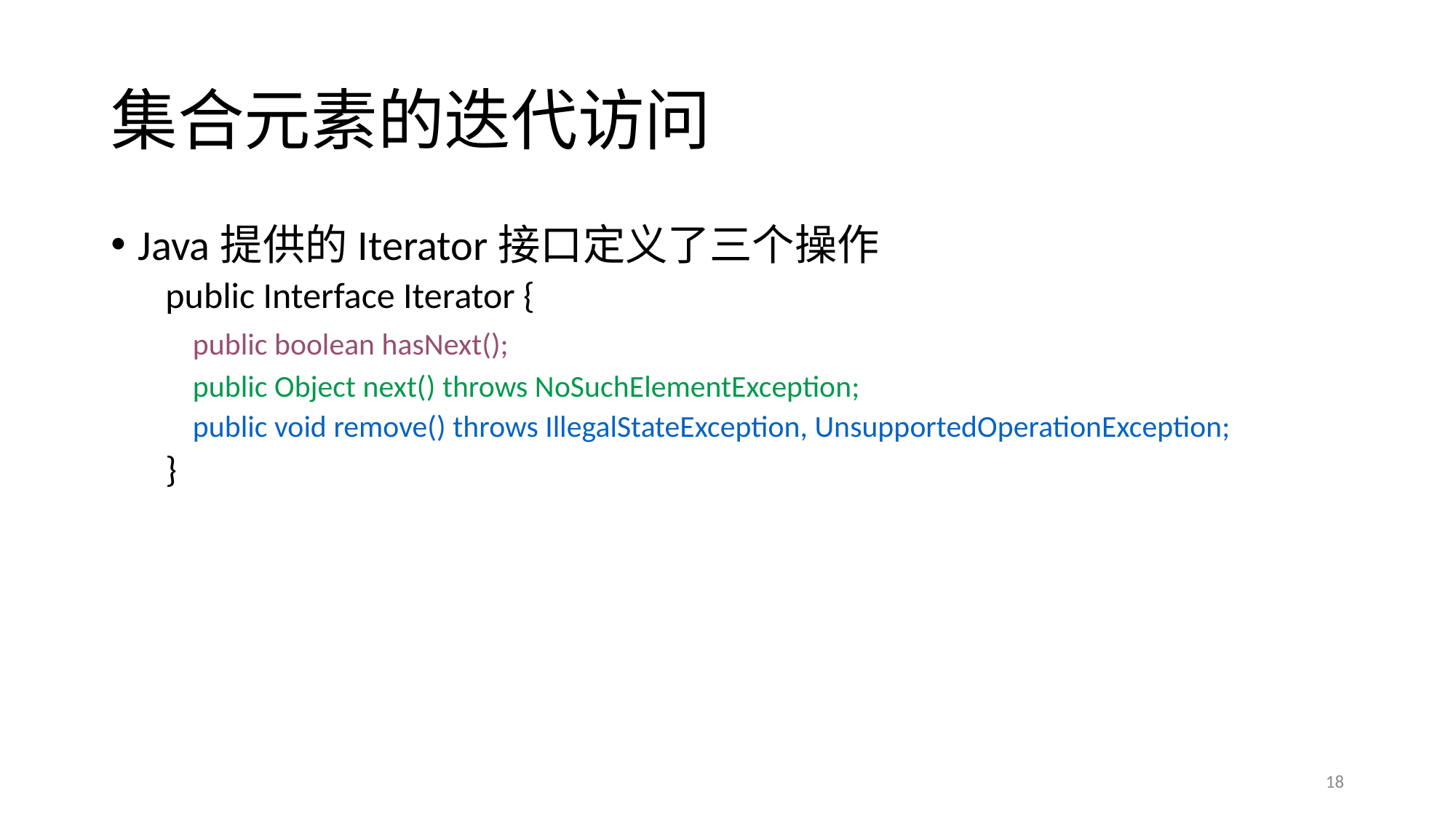

# 集合元素的迭代访问
Java提供的Iterator接口定义了三个操作
public Interface Iterator {
	public boolean hasNext();
	public Object next() throws NoSuchElementException;
	public void remove() throws IllegalStateException, UnsupportedOperationException;
}
18